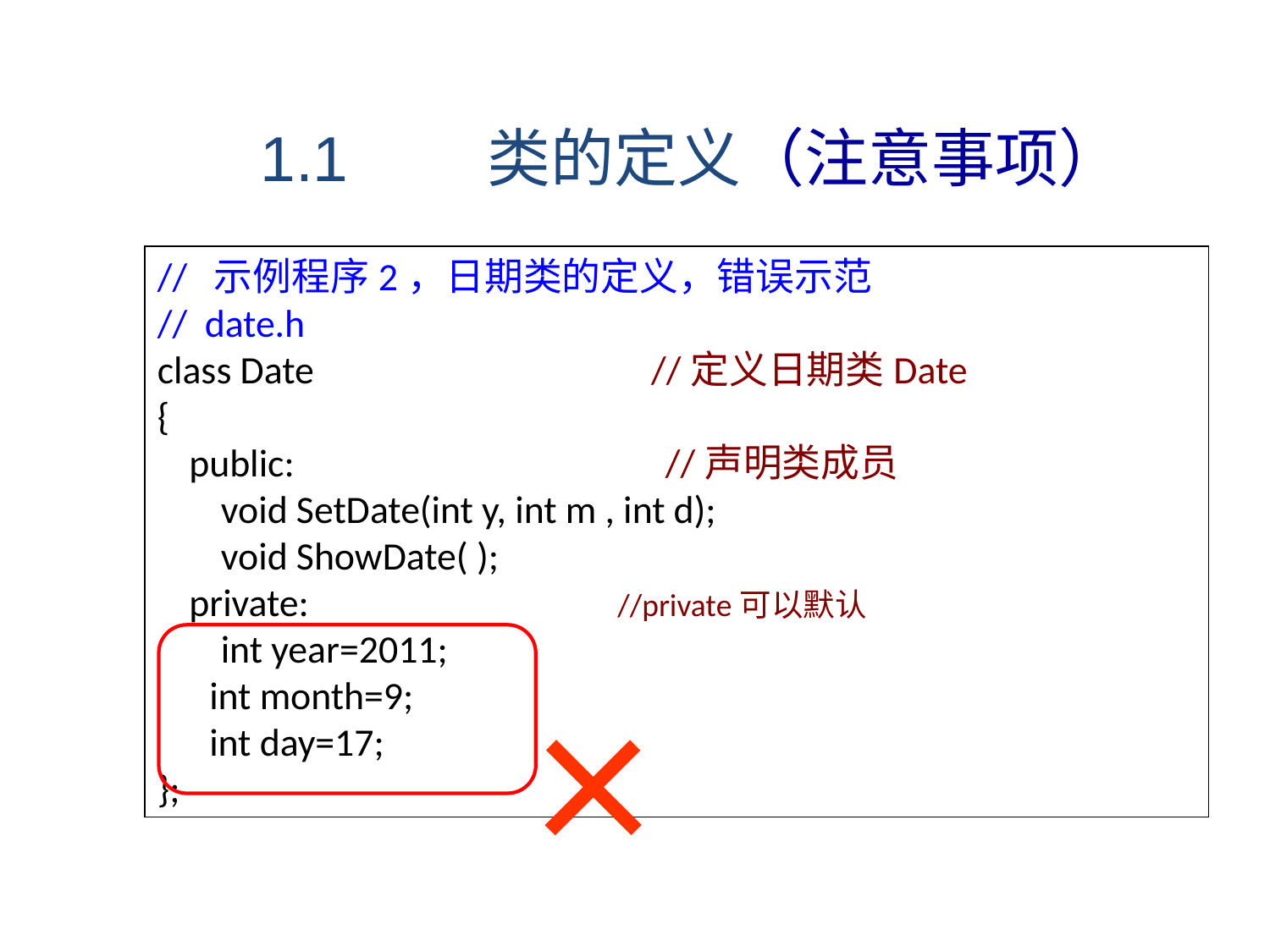

1.1       类的定义（注意事项）
//  示例程序2，日期类的定义，错误示范
//  date.h
class Date 		             //定义日期类Date
{
	public: 			//声明类成员
		void SetDate(int y, int m , int d);
		void ShowDate( );
	private:         		           //private可以默认
		int year=2011;
      int month=9;
      int day=17;
};

×